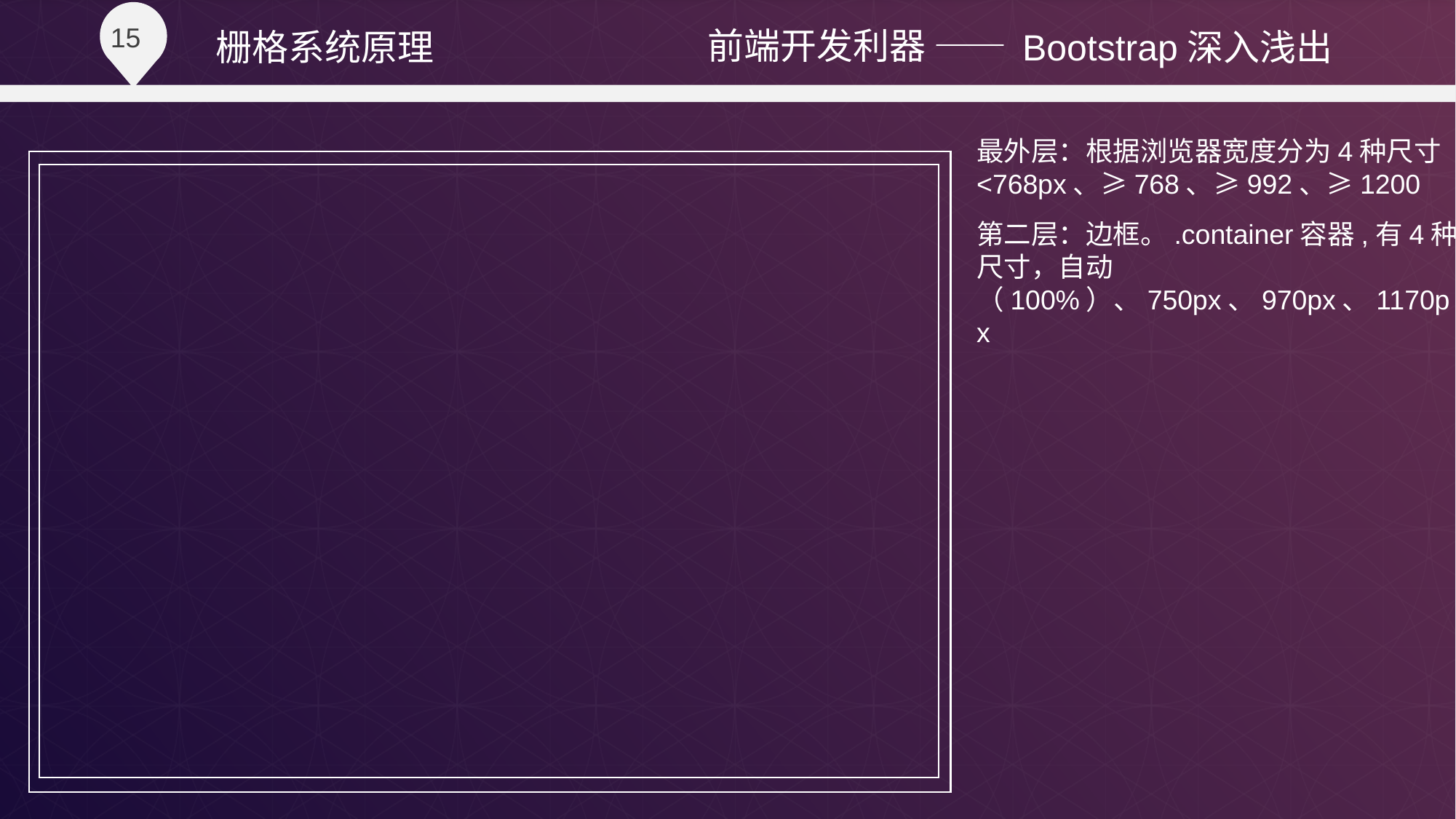

栅格系统原理
最外层：根据浏览器宽度分为4种尺寸
<768px、≥768、≥992、≥1200

第二层：边框。.container容器,有4种
尺寸，自动（100%）、750px、970px、1170px